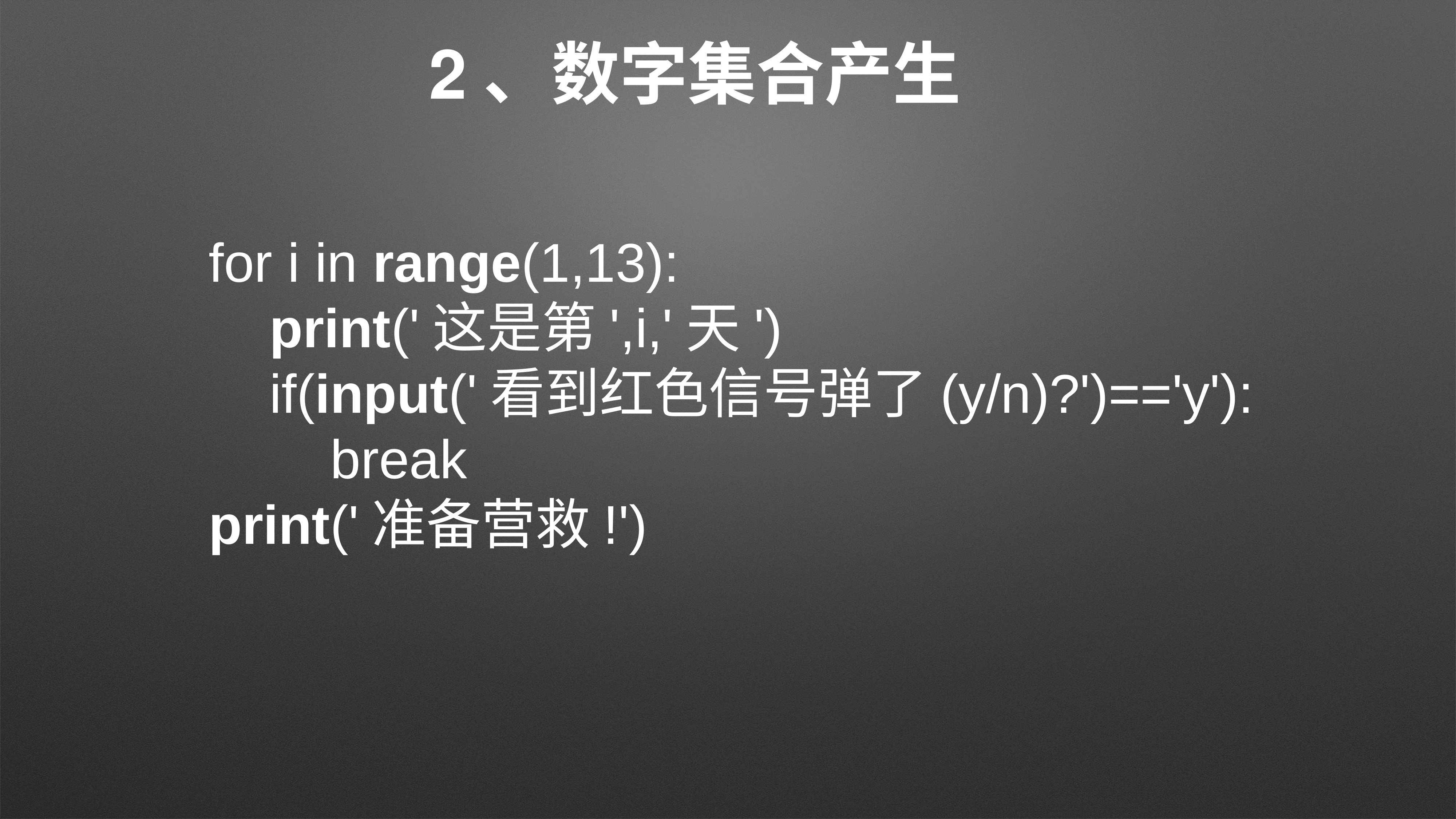

# 2、数字集合产生
for i in range(1,13):
    print('这是第',i,'天')
    if(input('看到红色信号弹了(y/n)?')=='y'):
        break
print('准备营救!')